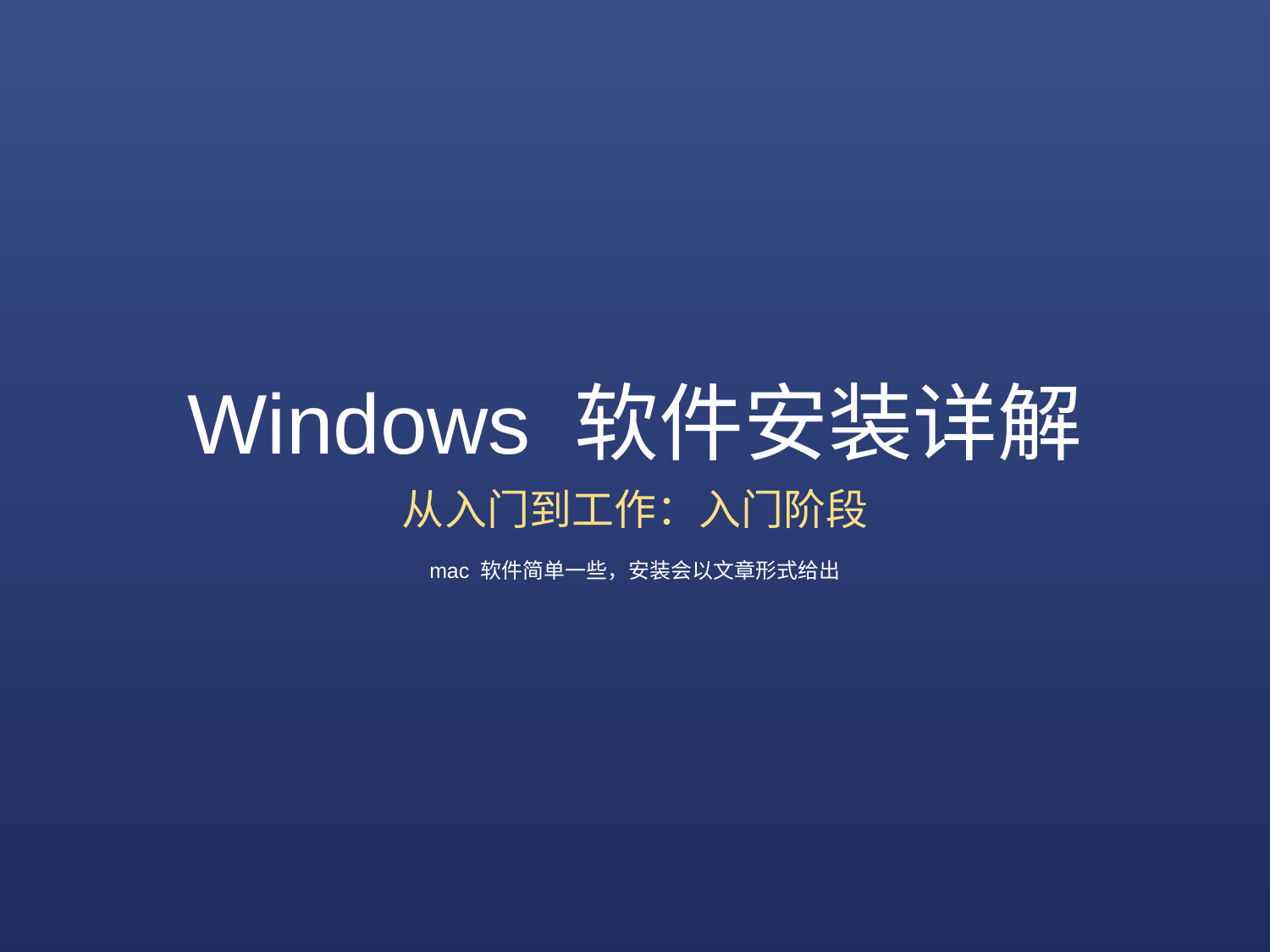

# Windows 软件安装详解
从入门到工作：入门阶段
mac 软件简单一些，安装会以文章形式给出